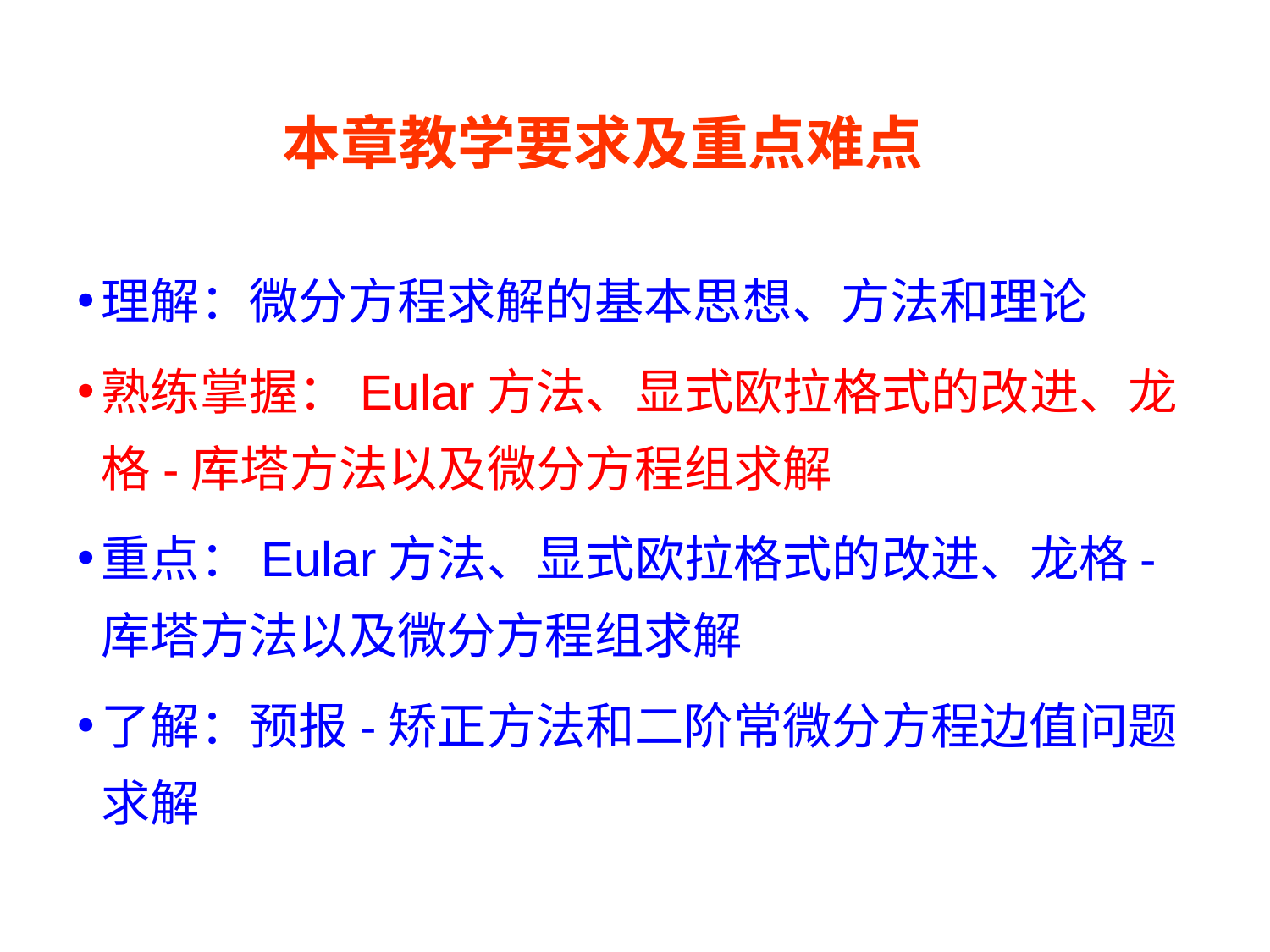

# 本章教学要求及重点难点
理解：微分方程求解的基本思想、方法和理论
熟练掌握：Eular方法、显式欧拉格式的改进、龙格-库塔方法以及微分方程组求解
重点：Eular方法、显式欧拉格式的改进、龙格-库塔方法以及微分方程组求解
了解：预报-矫正方法和二阶常微分方程边值问题求解